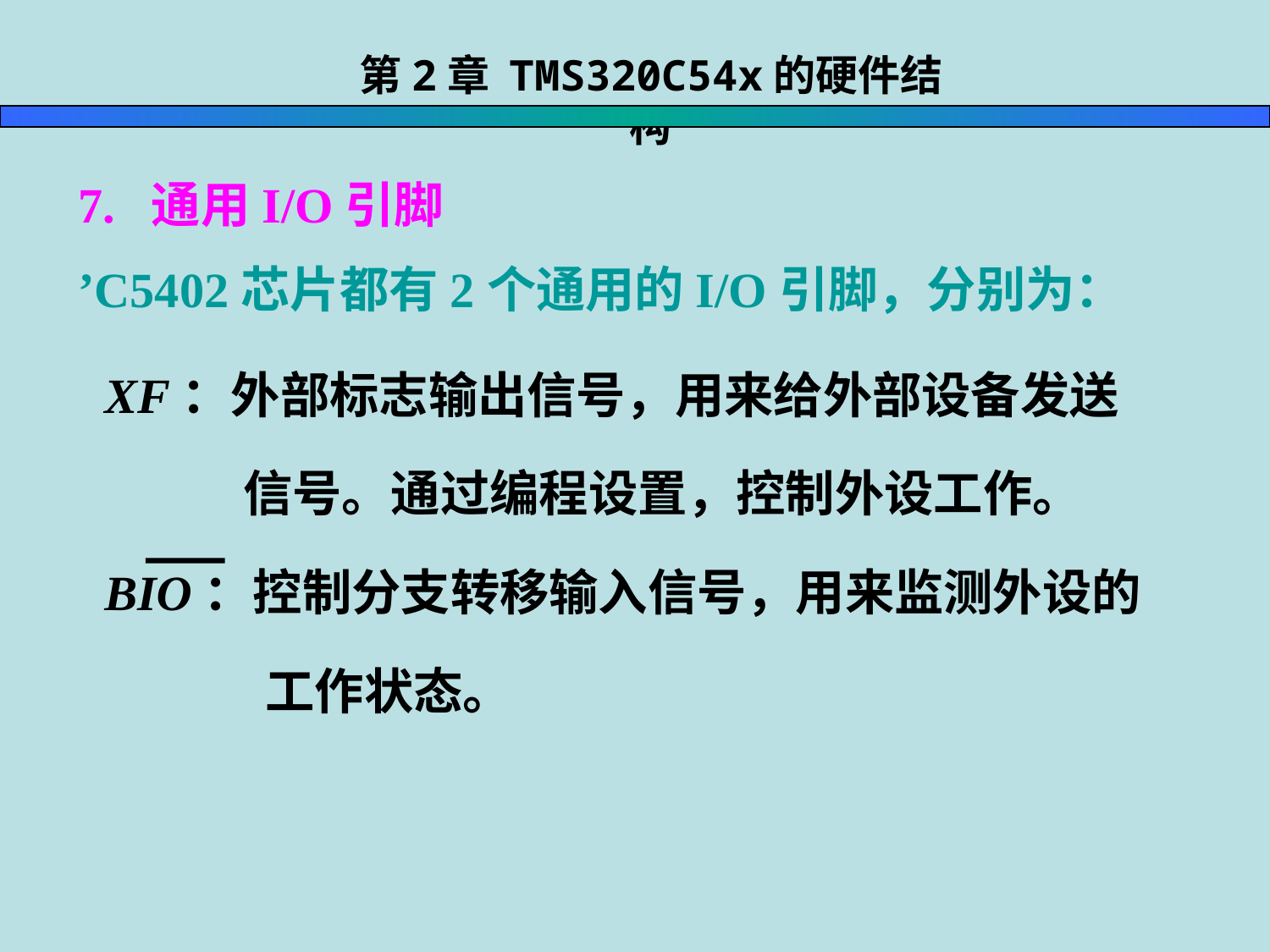

第2章 TMS320C54x的硬件结构

7.  通用I/O引脚
    ’C5402芯片都有2个通用的I/O引脚，分别为：
   XF：外部标志输出信号，用来给外部设备发送
               信号。通过编程设置，控制外设工作。
   BIO：控制分支转移输入信号，用来监测外设的
                 工作状态。

35